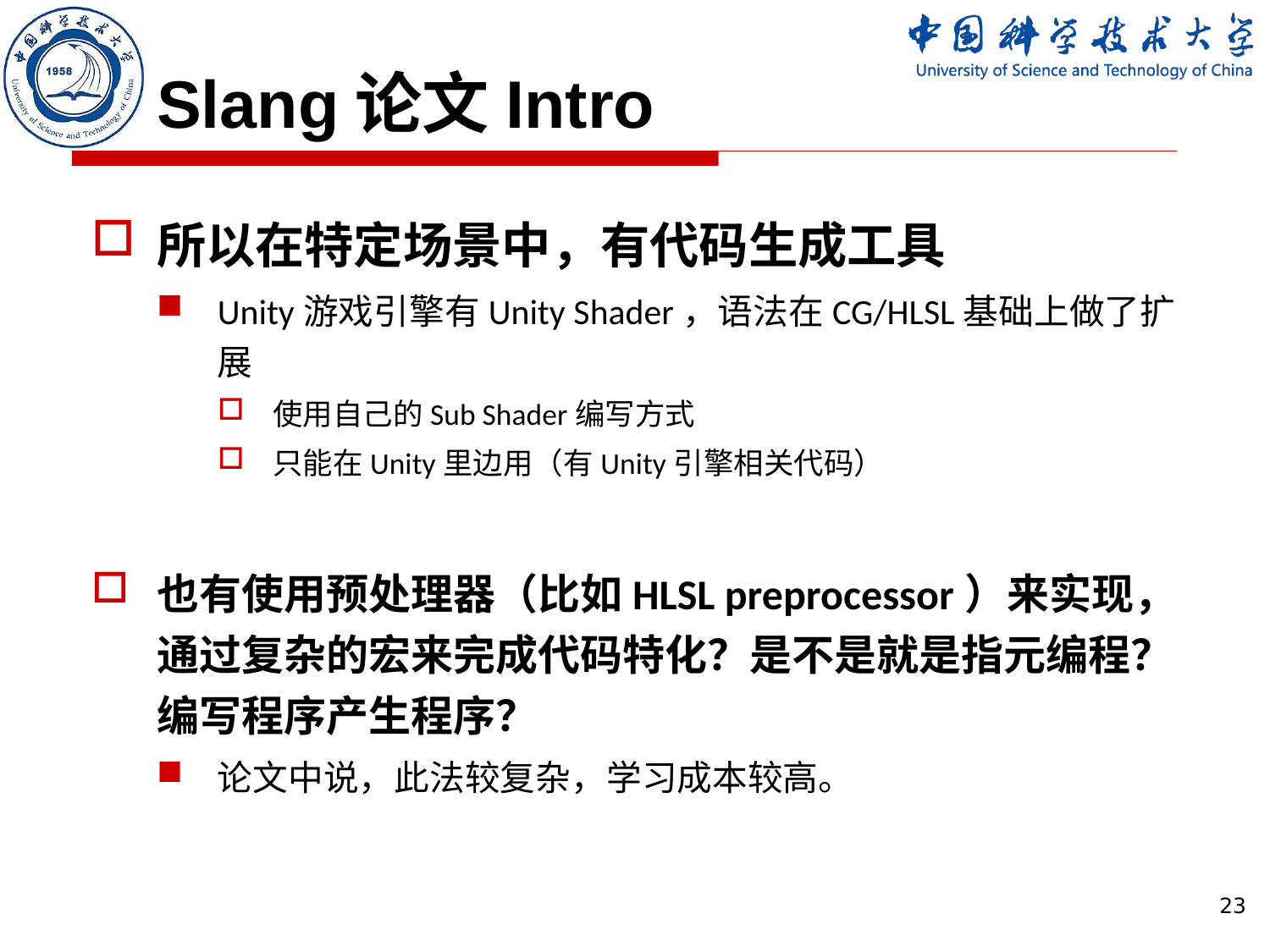

# Slang论文Intro
所以在特定场景中，有代码生成工具
Unity游戏引擎有Unity Shader，语法在CG/HLSL基础上做了扩展
使用自己的Sub Shader编写方式
只能在Unity里边用（有Unity引擎相关代码）

也有使用预处理器（比如HLSL preprocessor）来实现，通过复杂的宏来完成代码特化？是不是就是指元编程？编写程序产生程序？
论文中说，此法较复杂，学习成本较高。

23